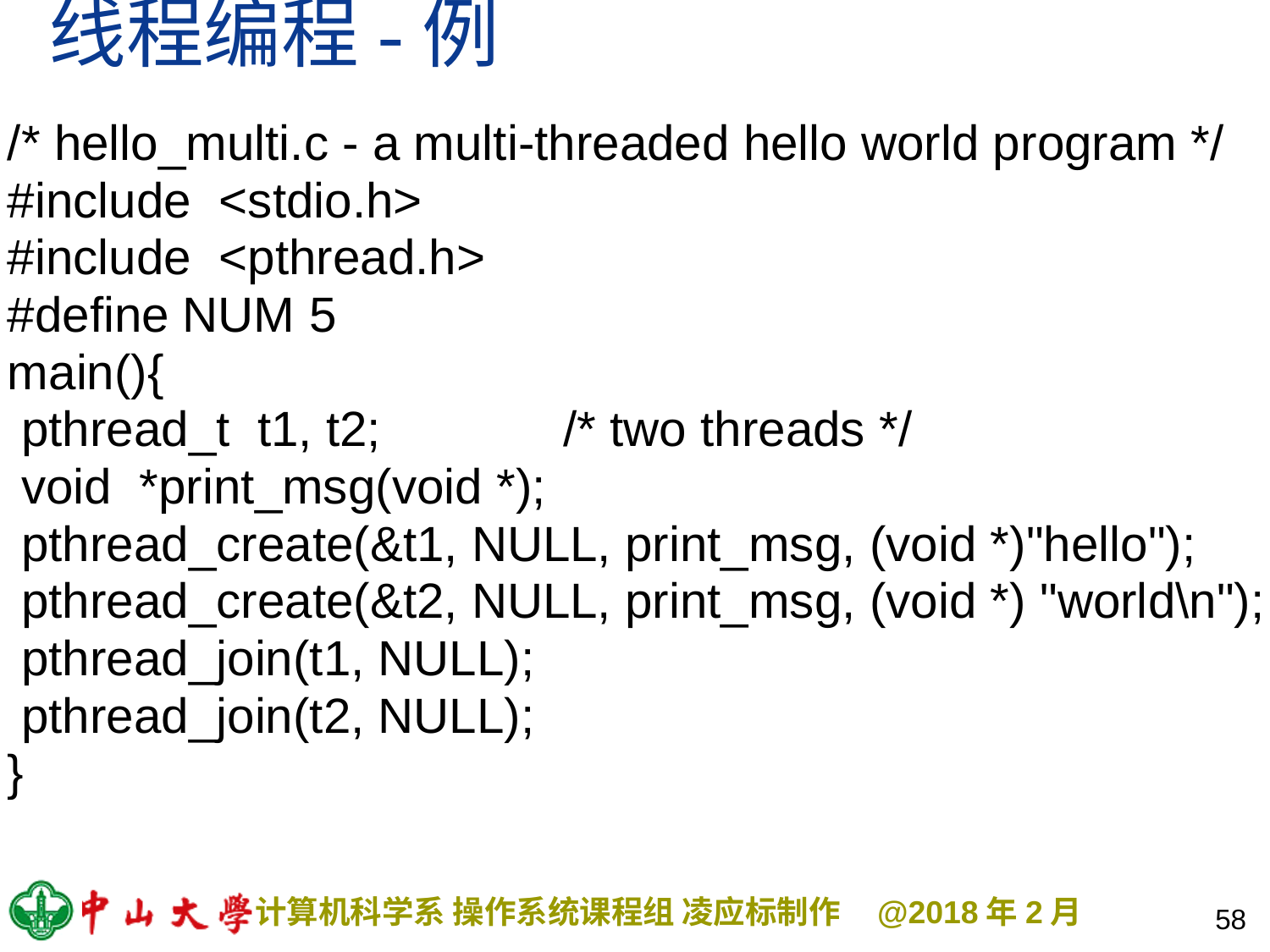

# 线程编程-例
/* hello_multi.c - a multi-threaded hello world program */
#include  <stdio.h>
#include  <pthread.h>
#define	NUM	5
main(){
 pthread_t  t1, t2;		/* two threads */
 void  *print_msg(void *);
 pthread_create(&t1, NULL, print_msg, (void *)"hello");
 pthread_create(&t2, NULL, print_msg, (void *) "world\n");
 pthread_join(t1, NULL);
 pthread_join(t2, NULL);
}
58